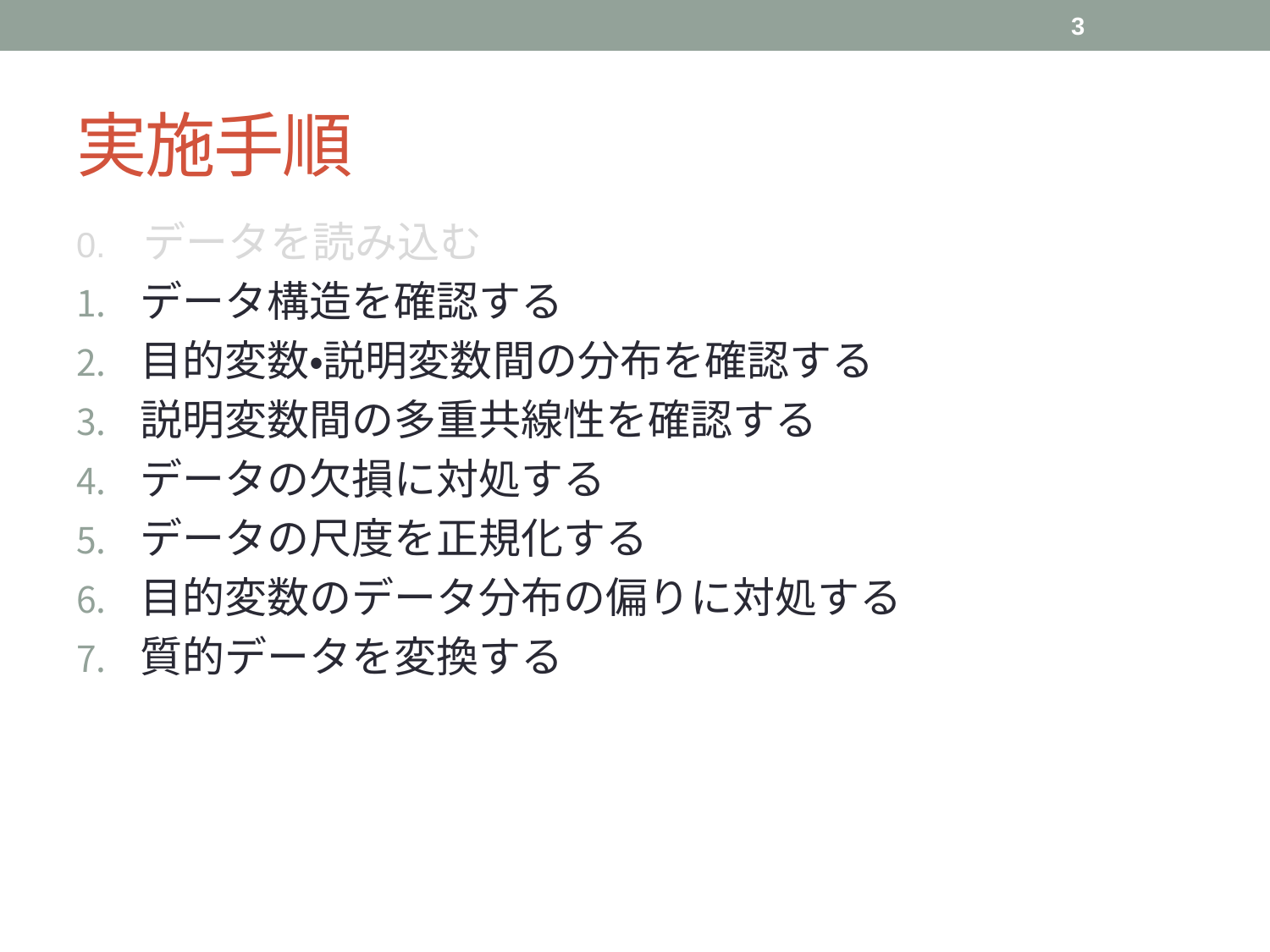

3
# 実施手順
0.   データを読み込む
データ構造を確認する
目的変数・説明変数間の分布を確認する
説明変数間の多重共線性を確認する
データの欠損に対処する
データの尺度を正規化する
目的変数のデータ分布の偏りに対処する
質的データを変換する